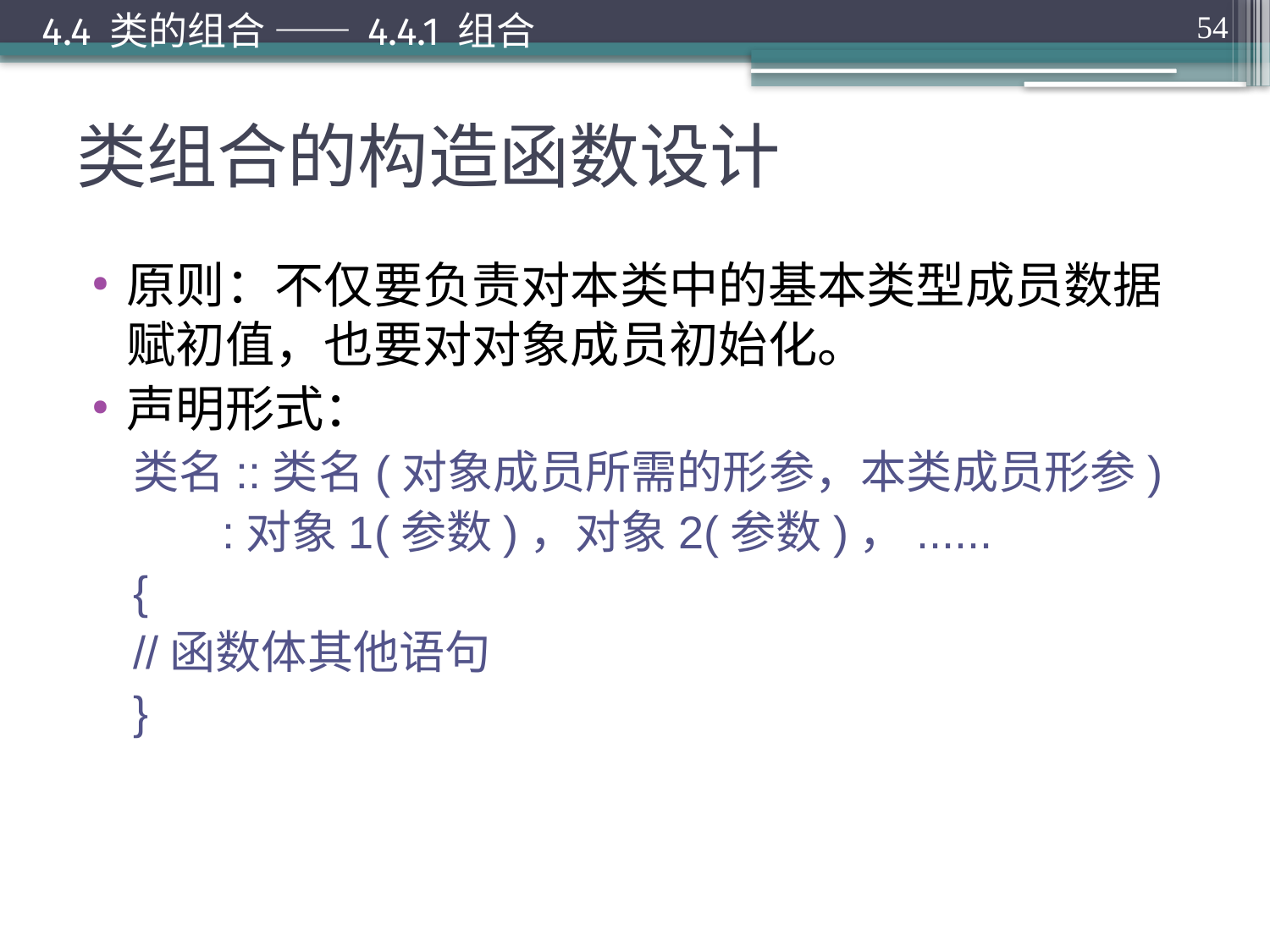

4.4 类的组合 —— 4.4.1 组合
54
# 类组合的构造函数设计
原则：不仅要负责对本类中的基本类型成员数据赋初值，也要对对象成员初始化。
声明形式：
类名::类名(对象成员所需的形参，本类成员形参)
       :对象1(参数)，对象2(参数)，......
{
//函数体其他语句
}